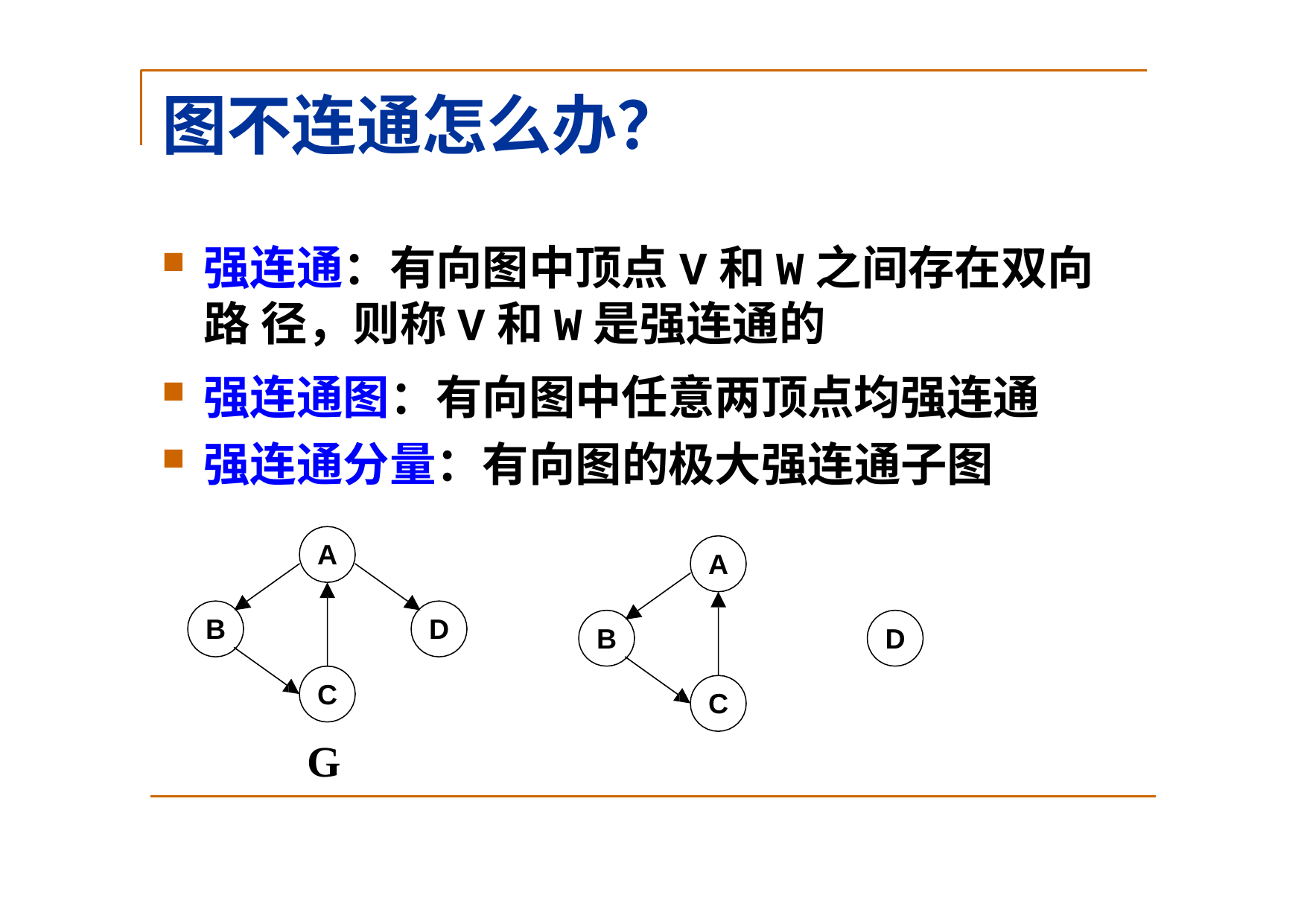

# 图不连通怎么办？
强连通：有向图中顶点V和W之间存在双向路 径，则称V和W是强连通的
强连通图：有向图中任意两顶点均强连通
强连通分量：有向图的极大强连通子图

A

A

B
D

B
D

C

C
G